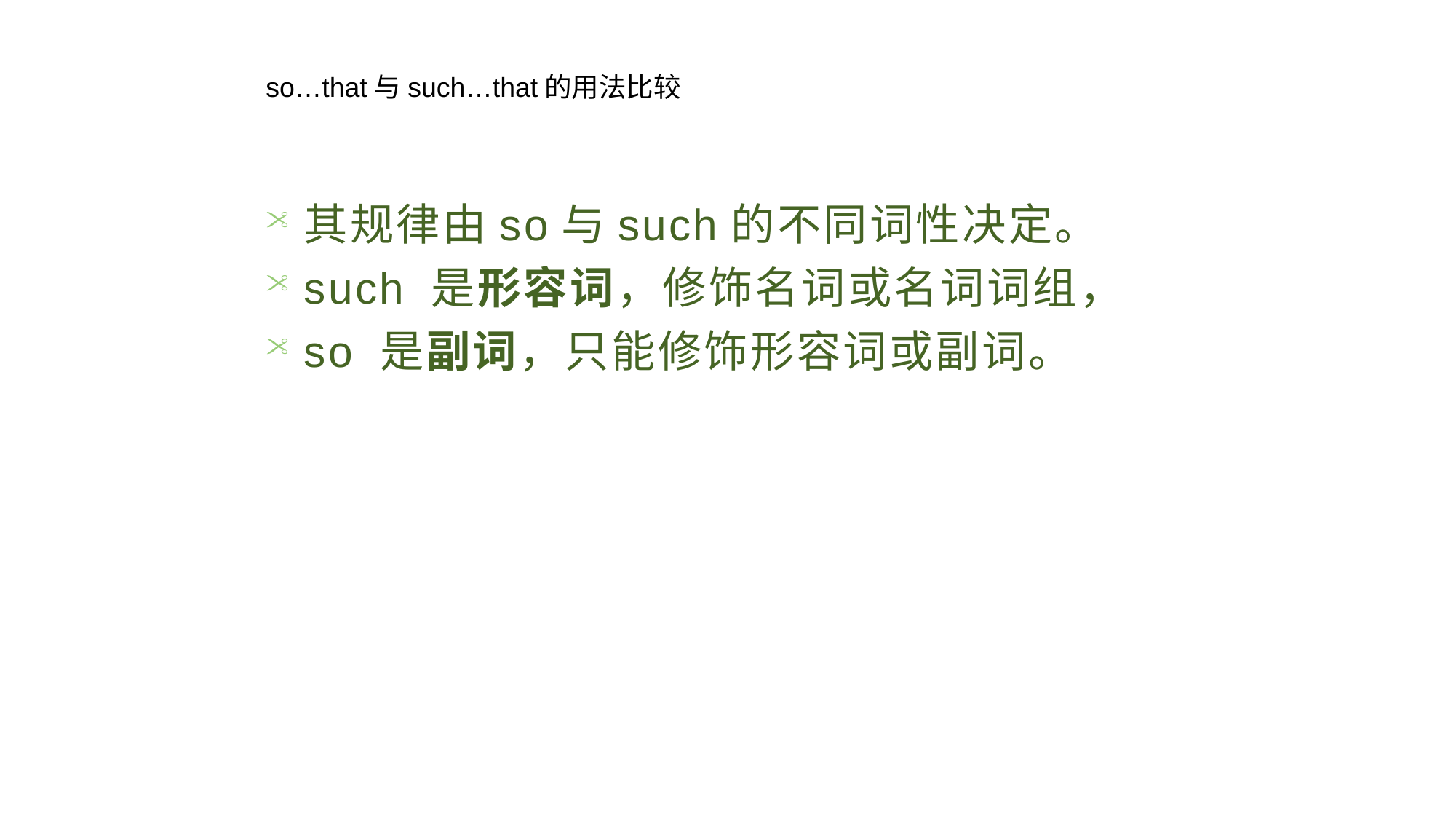

so…that与such…that的用法比较
其规律由so与such的不同词性决定。
such 是形容词，修饰名词或名词词组，
so 是副词，只能修饰形容词或副词。